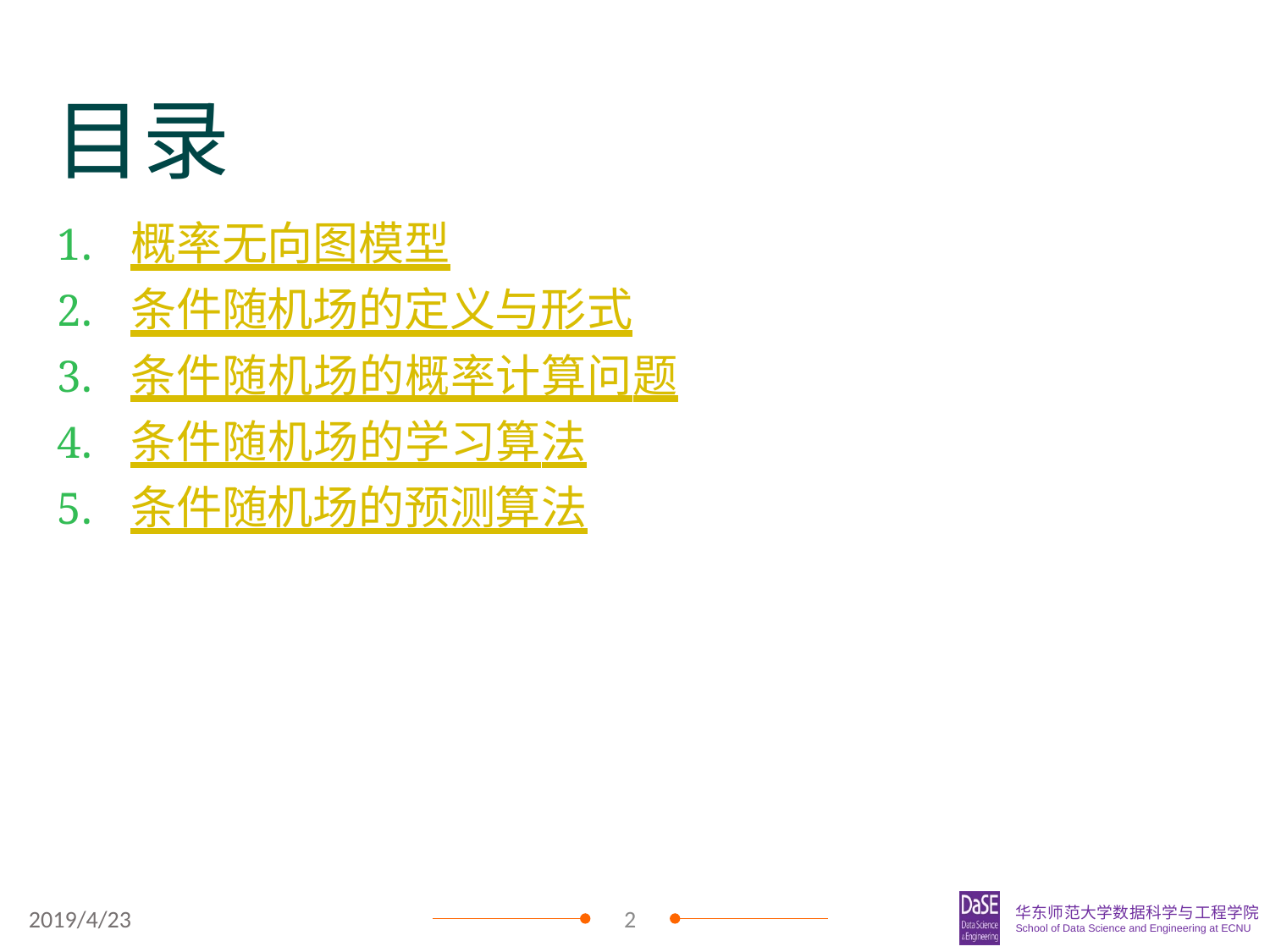

目录
1.	概率无向图模型
2.	条件随机场的定义与形式
3.	条件随机场的概率计算问题
4.	条件随机场的学习算法
5.	条件随机场的预测算法